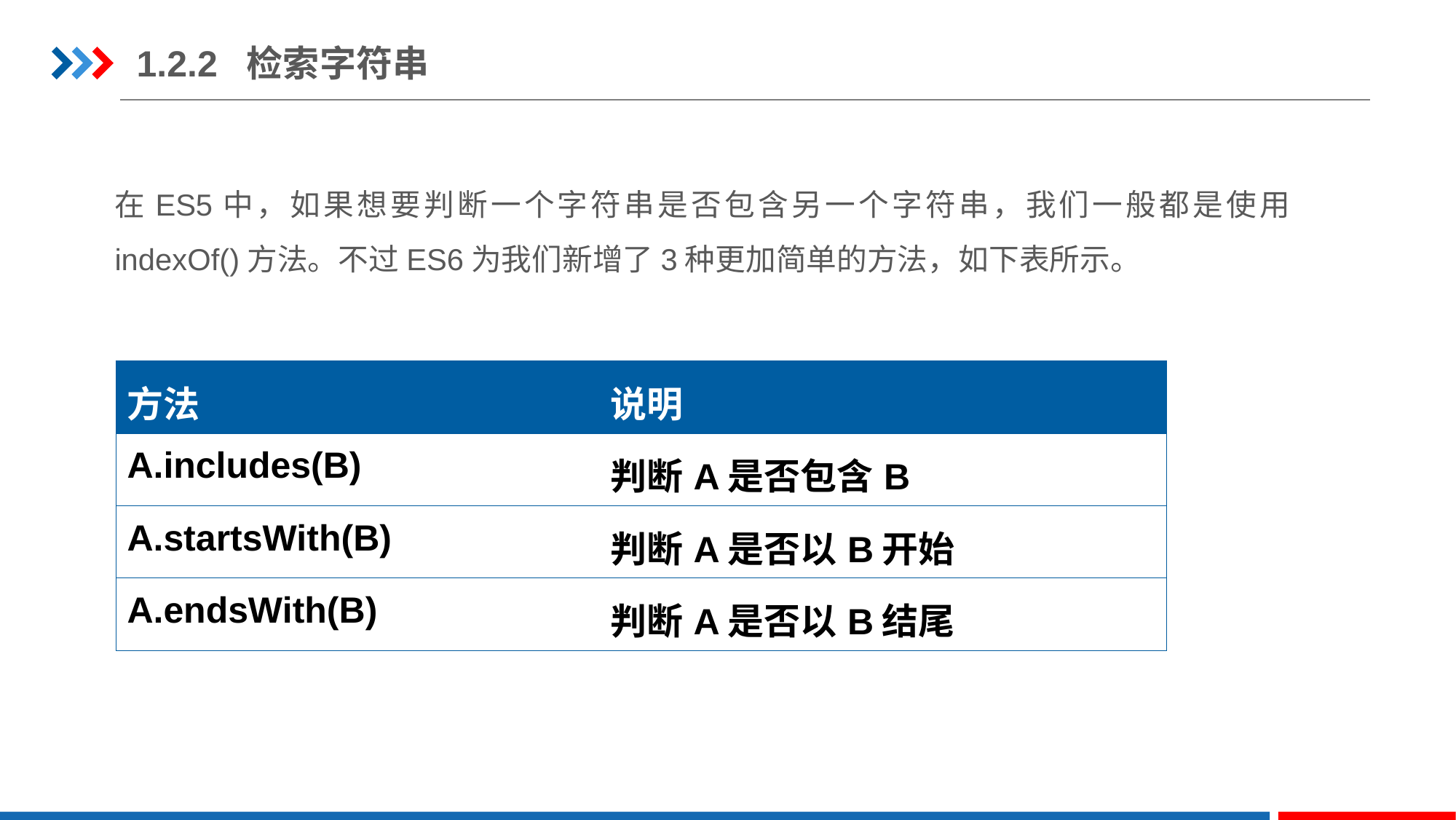

1.2.2  检索字符串
在ES5中，如果想要判断一个字符串是否包含另一个字符串，我们一般都是使用indexOf()方法。不过ES6为我们新增了3种更加简单的方法，如下表所示。
| 方法 | 说明 |
| --- | --- |
| A.includes(B) | 判断A是否包含B |
| A.startsWith(B) | 判断A是否以B开始 |
| A.endsWith(B) | 判断A是否以B结尾 |